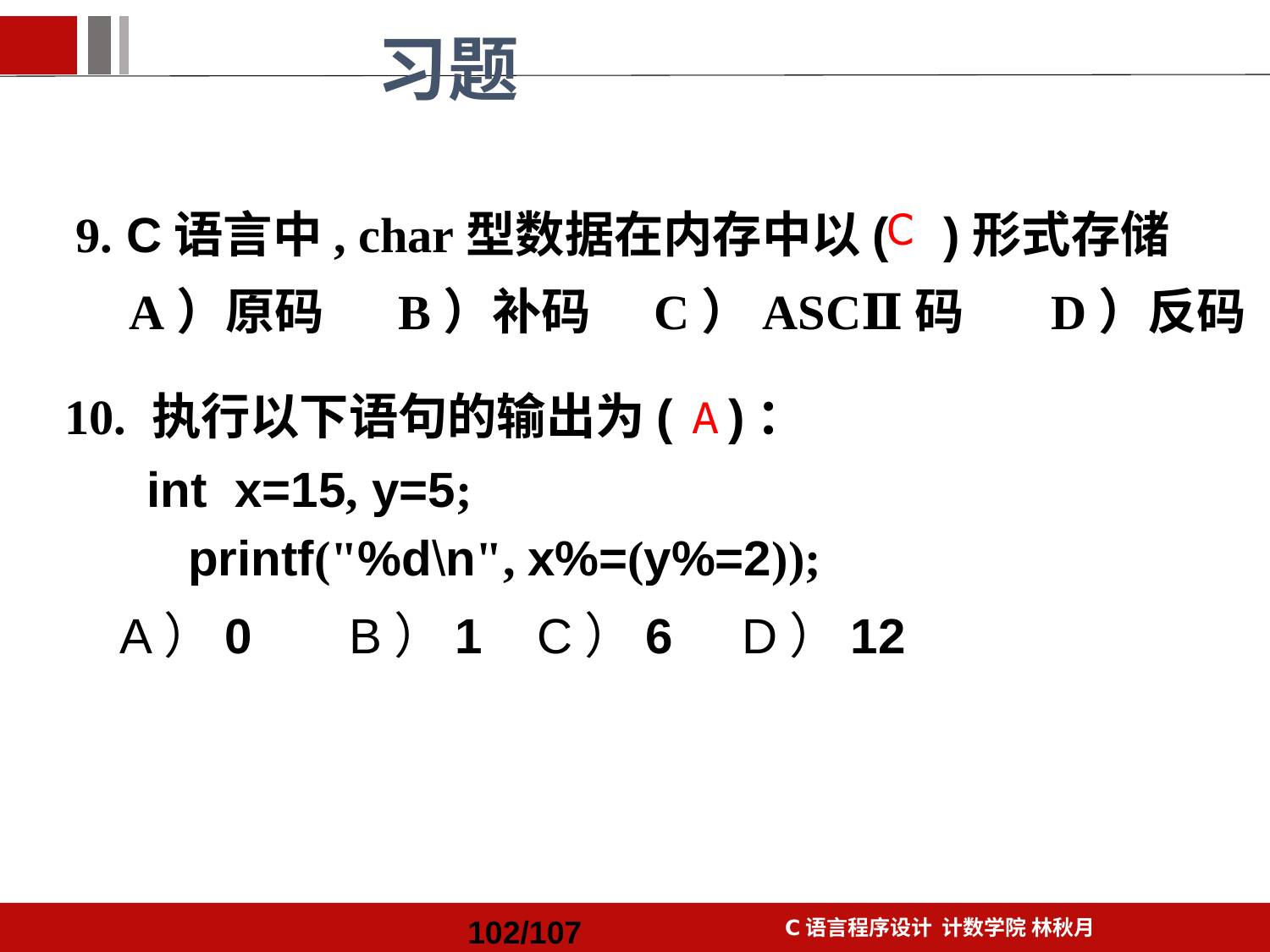

习题
# 9. C语言中, char型数据在内存中以(    )形式存储 A）原码      B）补码     C）ASCⅡ码       D）反码
C
A
10. 执行以下语句的输出为(    )：
      int  x=15, y=5;
         printf("%d\n", x%=(y%=2));
    A）0       B）1    C）6     D）12